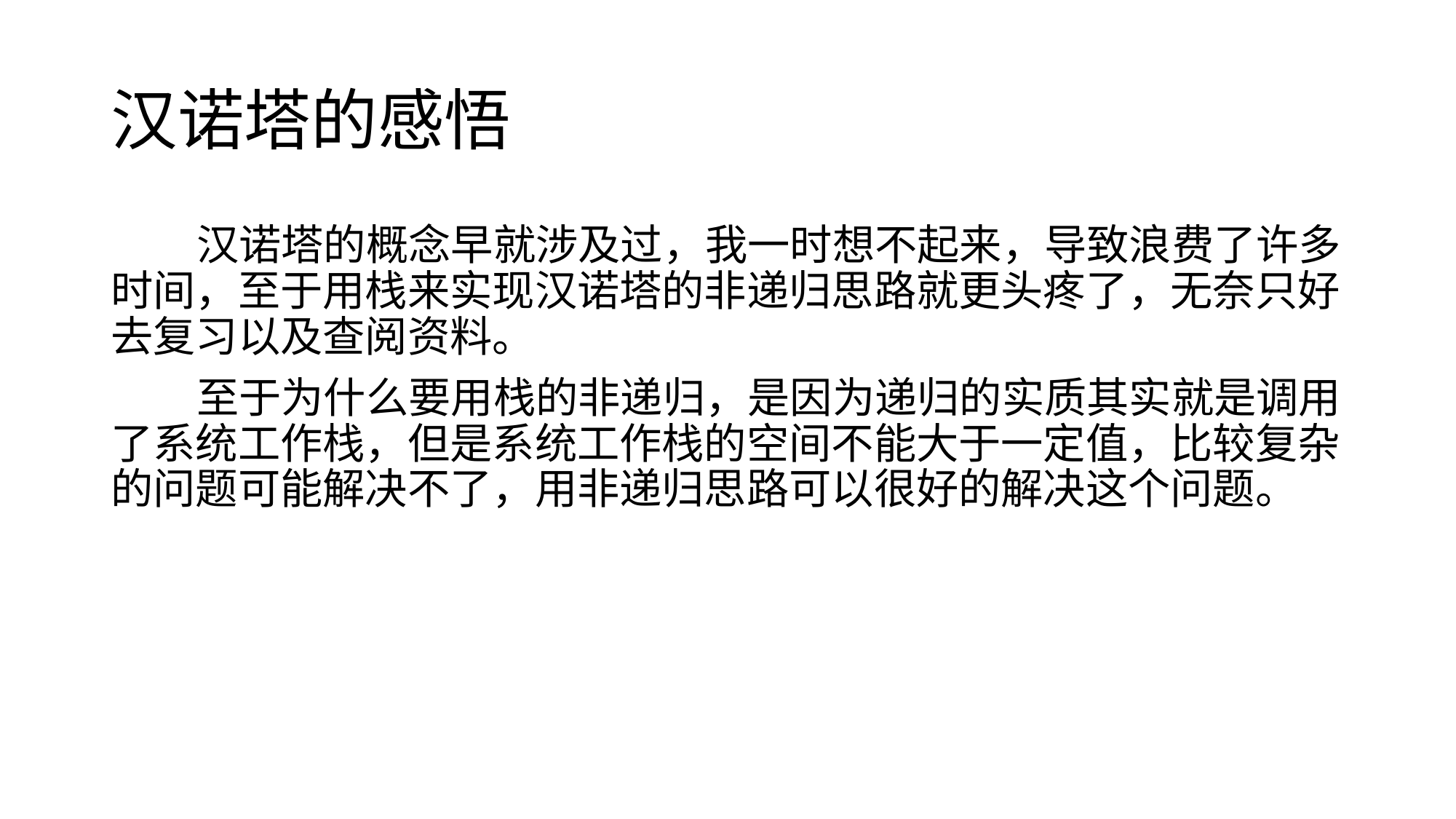

# 汉诺塔的感悟
        汉诺塔的概念早就涉及过，我一时想不起来，导致浪费了许多时间，至于用栈来实现汉诺塔的非递归思路就更头疼了，无奈只好去复习以及查阅资料。
        至于为什么要用栈的非递归，是因为递归的实质其实就是调用了系统工作栈，但是系统工作栈的空间不能大于一定值，比较复杂的问题可能解决不了，用非递归思路可以很好的解决这个问题。